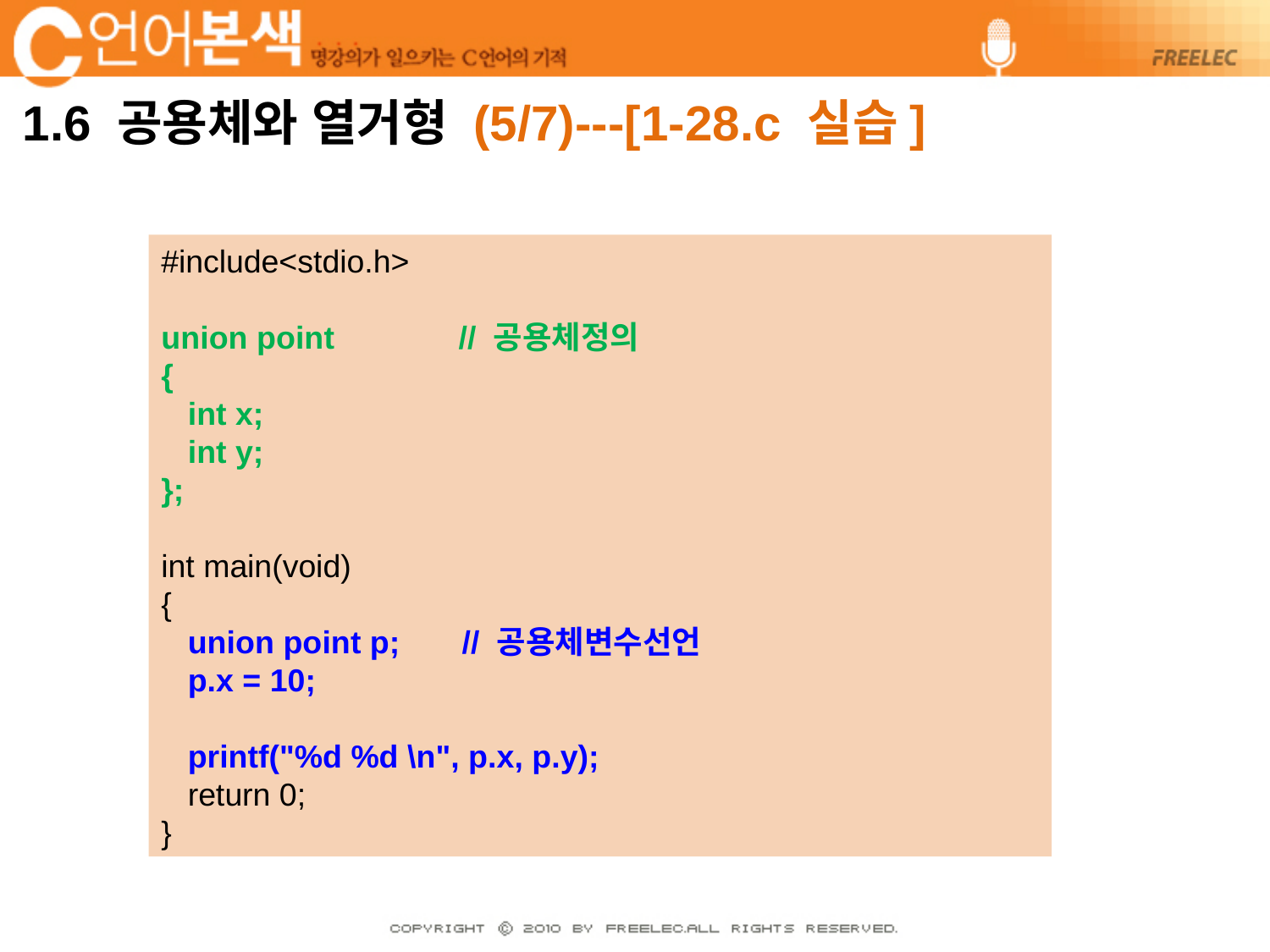

# 1.6 공용체와 열거형 (5/7)---[1-28.c 실습]
#include<stdio.h>

union point              // 공용체정의
{
   int x;
   int y;
};

int main(void)
{
   union point p;       // 공용체변수선언
   p.x = 10;

   printf("%d %d \n", p.x, p.y);
   return 0;
}